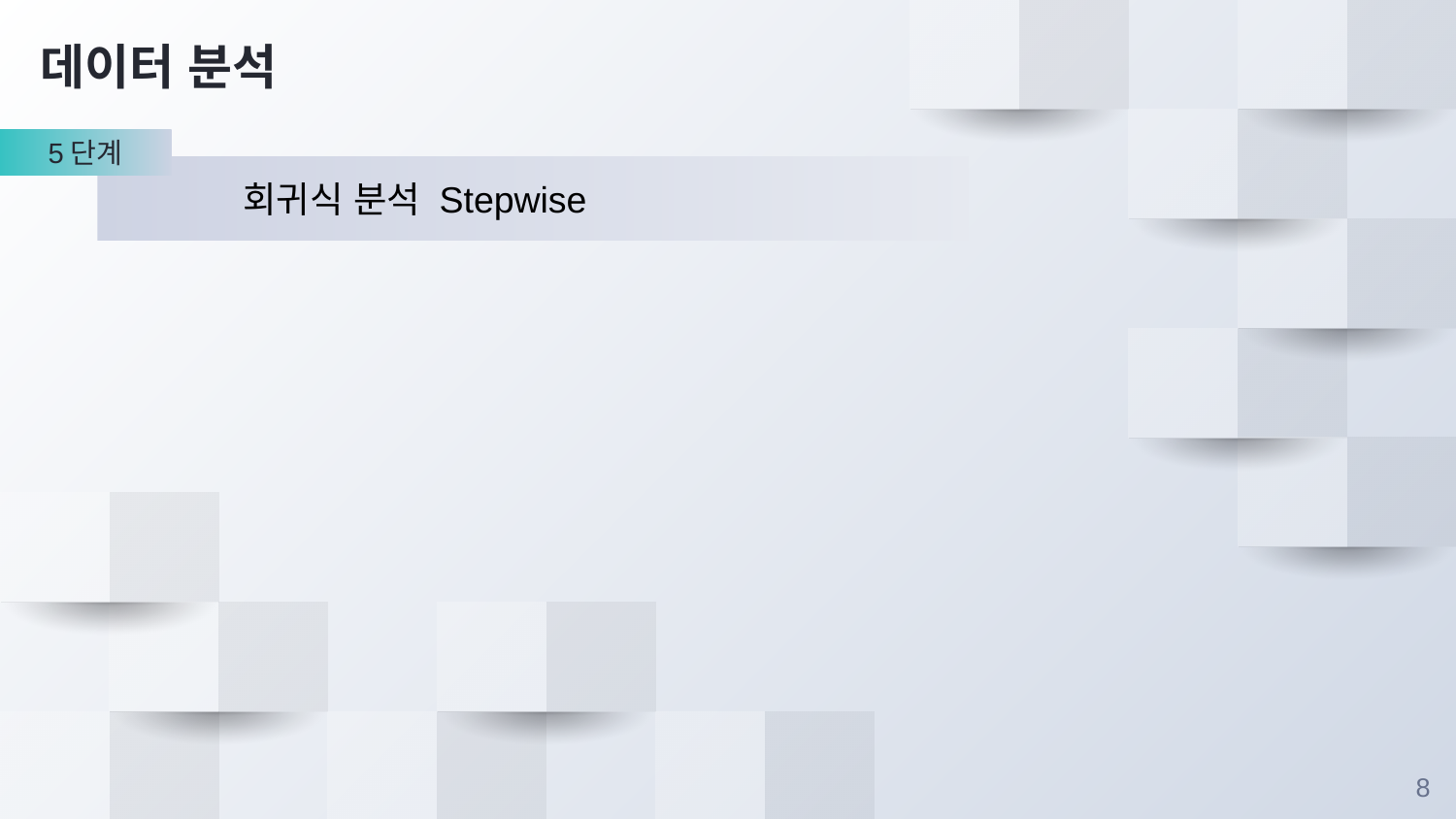

데이터 분석
5단계
	회귀식 분석 Stepwise
8